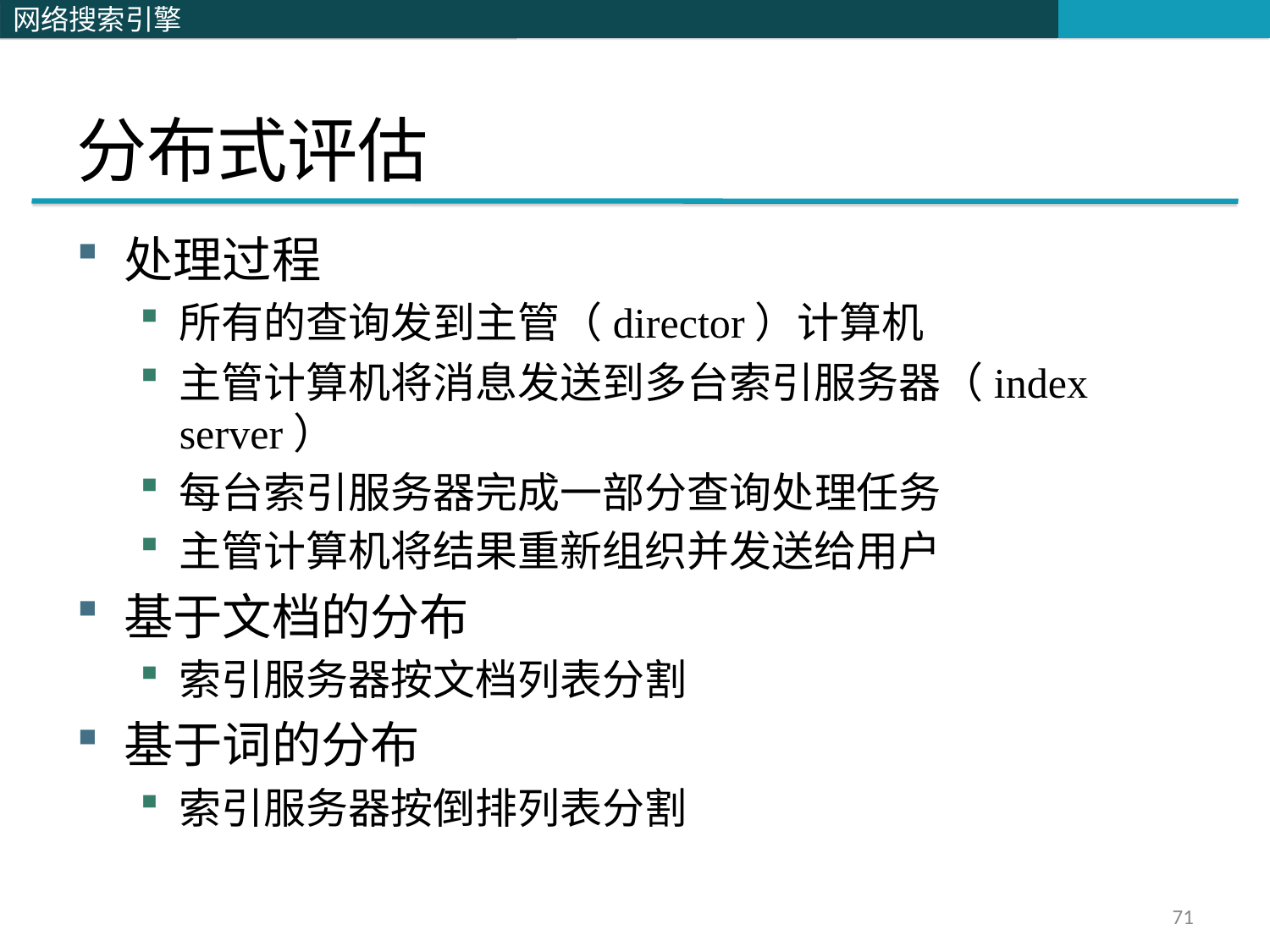

# 分布式评估
处理过程
所有的查询发到主管（director）计算机
主管计算机将消息发送到多台索引服务器（index  server）
每台索引服务器完成一部分查询处理任务
主管计算机将结果重新组织并发送给用户
基于文档的分布
索引服务器按文档列表分割
基于词的分布
索引服务器按倒排列表分割
71